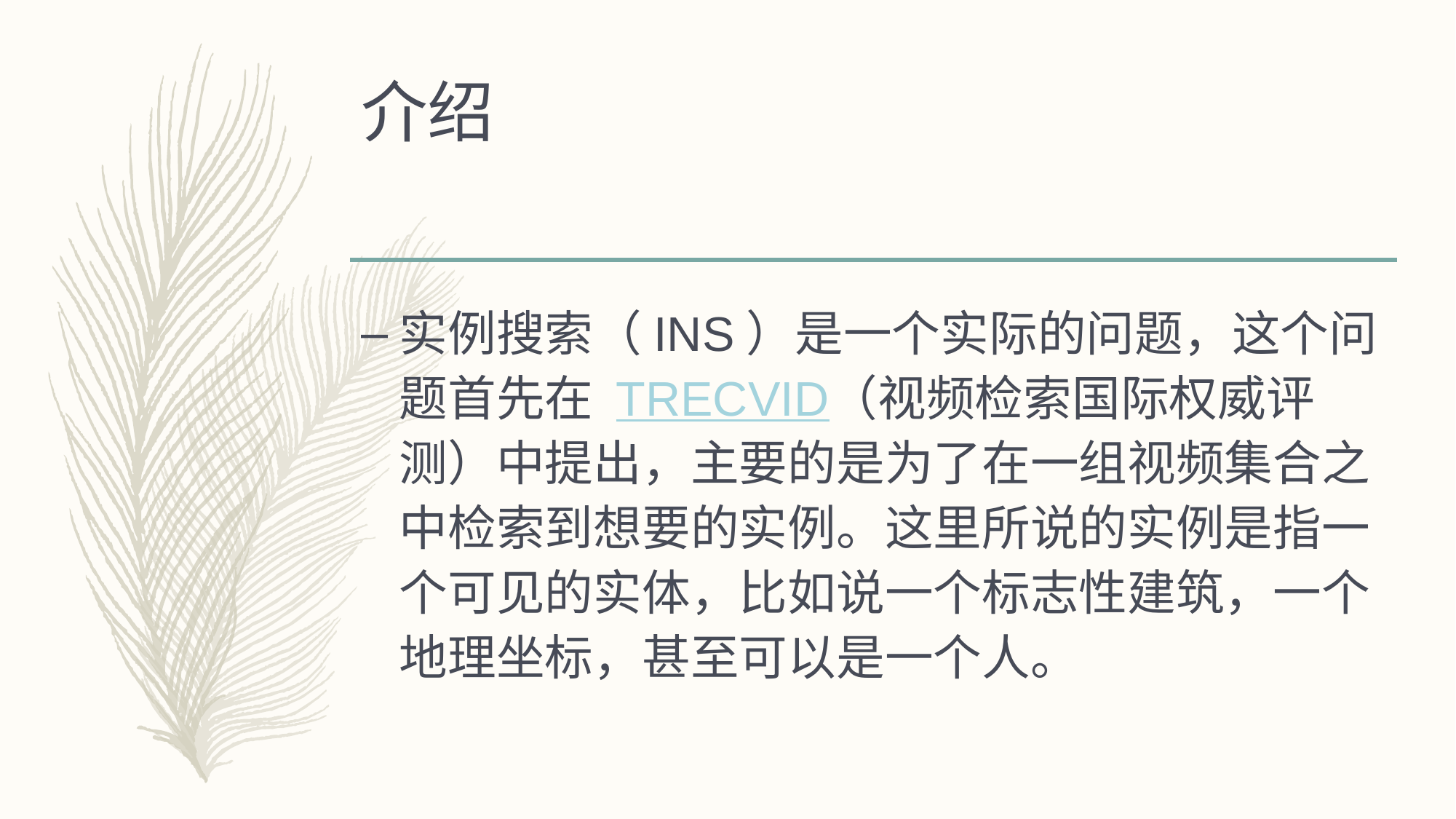

# 介绍
实例搜索（INS）是一个实际的问题，这个问题首先在 TRECVID（视频检索国际权威评测）中提出，主要的是为了在一组视频集合之中检索到想要的实例。这里所说的实例是指一个可见的实体，比如说一个标志性建筑，一个地理坐标，甚至可以是一个人。